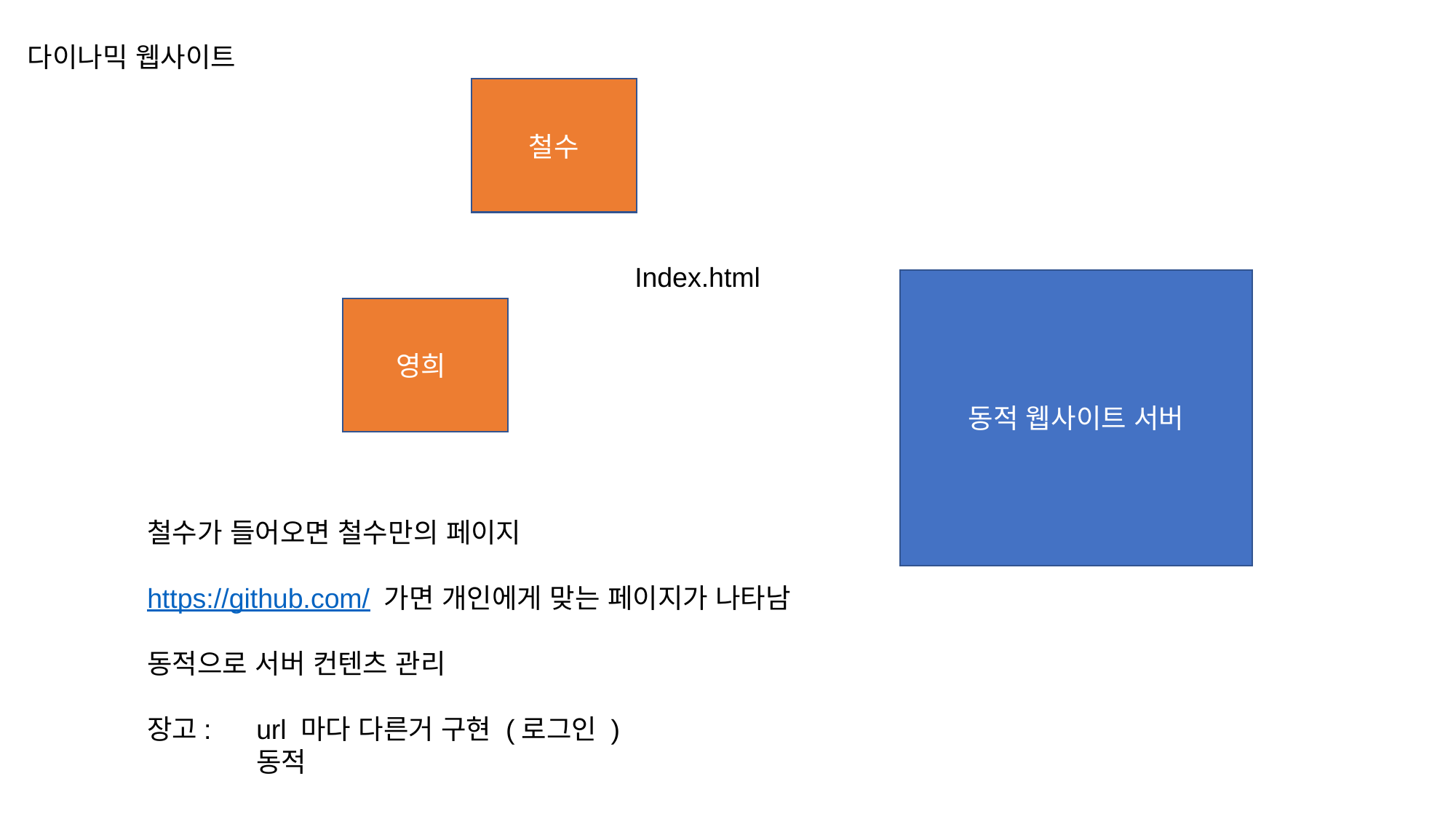

다이나믹 웹사이트
철수
Index.html
동적 웹사이트 서버
영희
철수가 들어오면 철수만의 페이지

https://github.com/ 가면 개인에게 맞는 페이지가 나타남

동적으로 서버 컨텐츠 관리

장고:  	url 마다 다른거 구현 (로그인 )
	동적